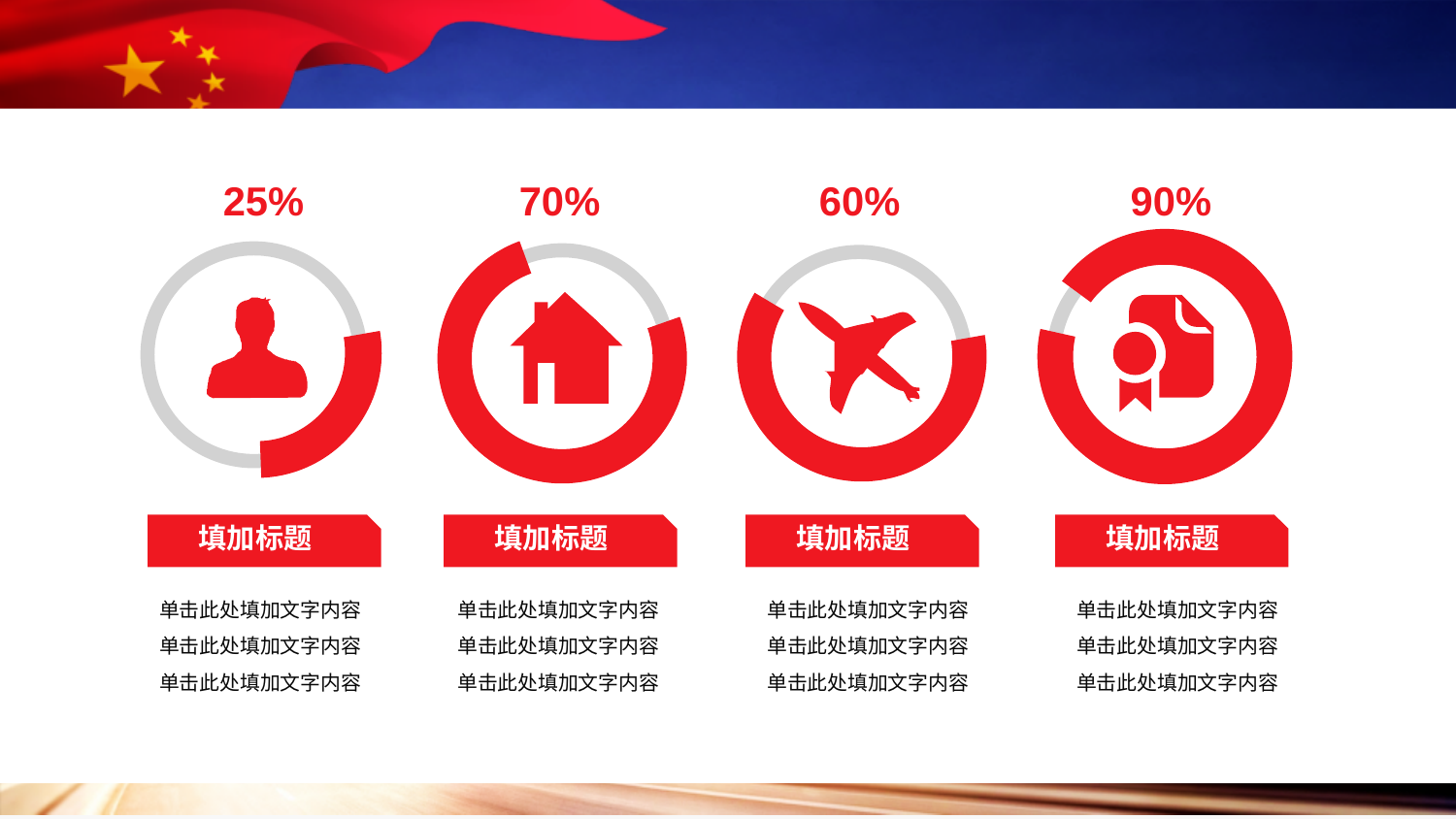

#
25%
70%
60%
90%

填加标题

填加标题

填加标题

填加标题

单击此处填加文字内容
单击此处填加文字内容
单击此处填加文字内容
单击此处填加文字内容
单击此处填加文字内容
单击此处填加文字内容
单击此处填加文字内容
单击此处填加文字内容
单击此处填加文字内容
单击此处填加文字内容
单击此处填加文字内容
单击此处填加文字内容